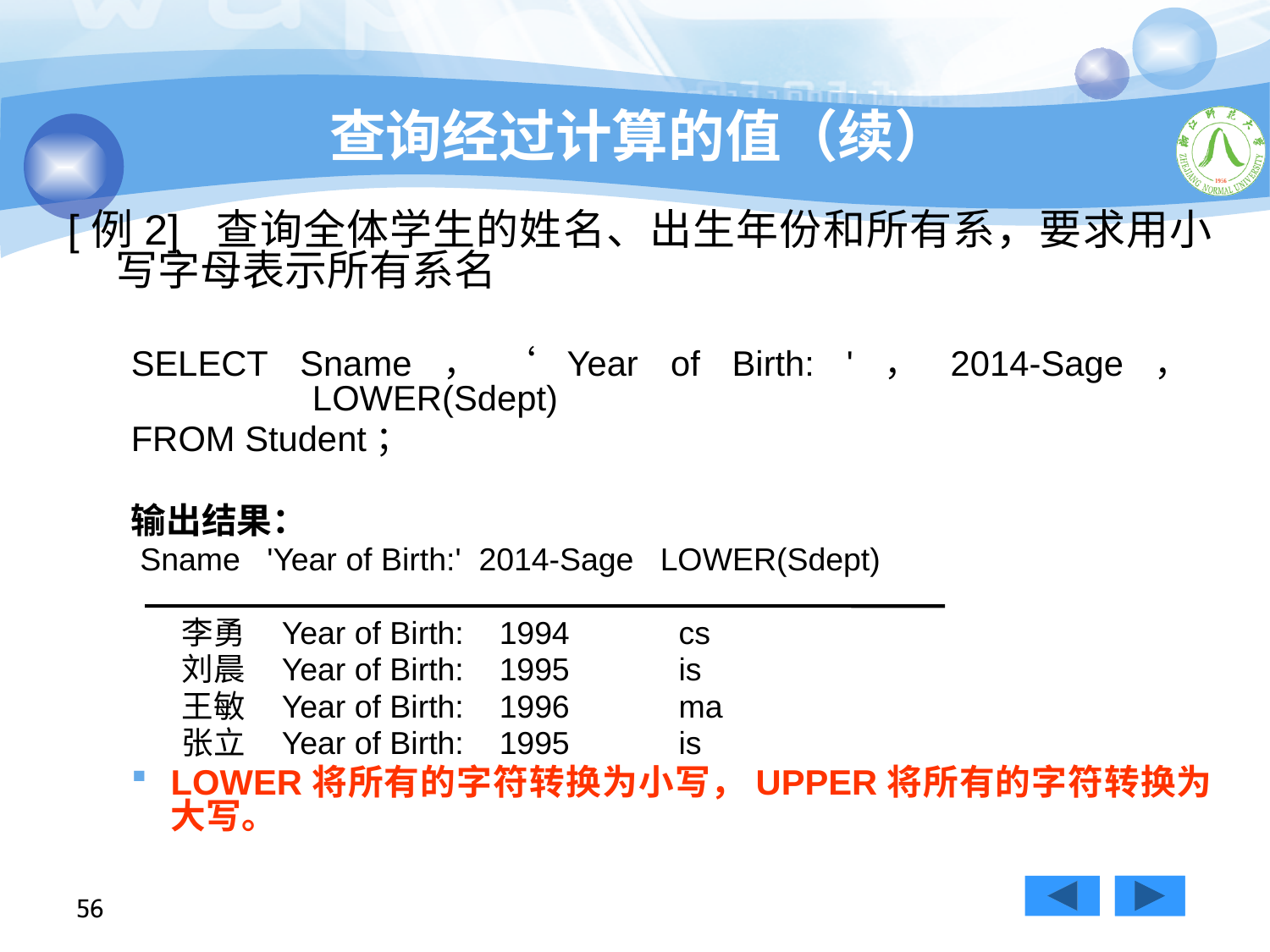

# 查询经过计算的值（续）
[例2]  查询全体学生的姓名、出生年份和所有系，要求用小写字母表示所有系名

SELECT Sname，‘Year of Birth: '，2014-Sage，
                 LOWER(Sdept)
FROM Student；

输出结果：
 Sname   'Year of Birth:'  2014-Sage   LOWER(Sdept)

      李勇    Year of Birth:    1994       	cs
      刘晨    Year of Birth:    1995       	is
      王敏    Year of Birth:    1996       	ma
      张立    Year of Birth:    1995      	is
LOWER将所有的字符转换为小写，UPPER将所有的字符转换为大写。

56